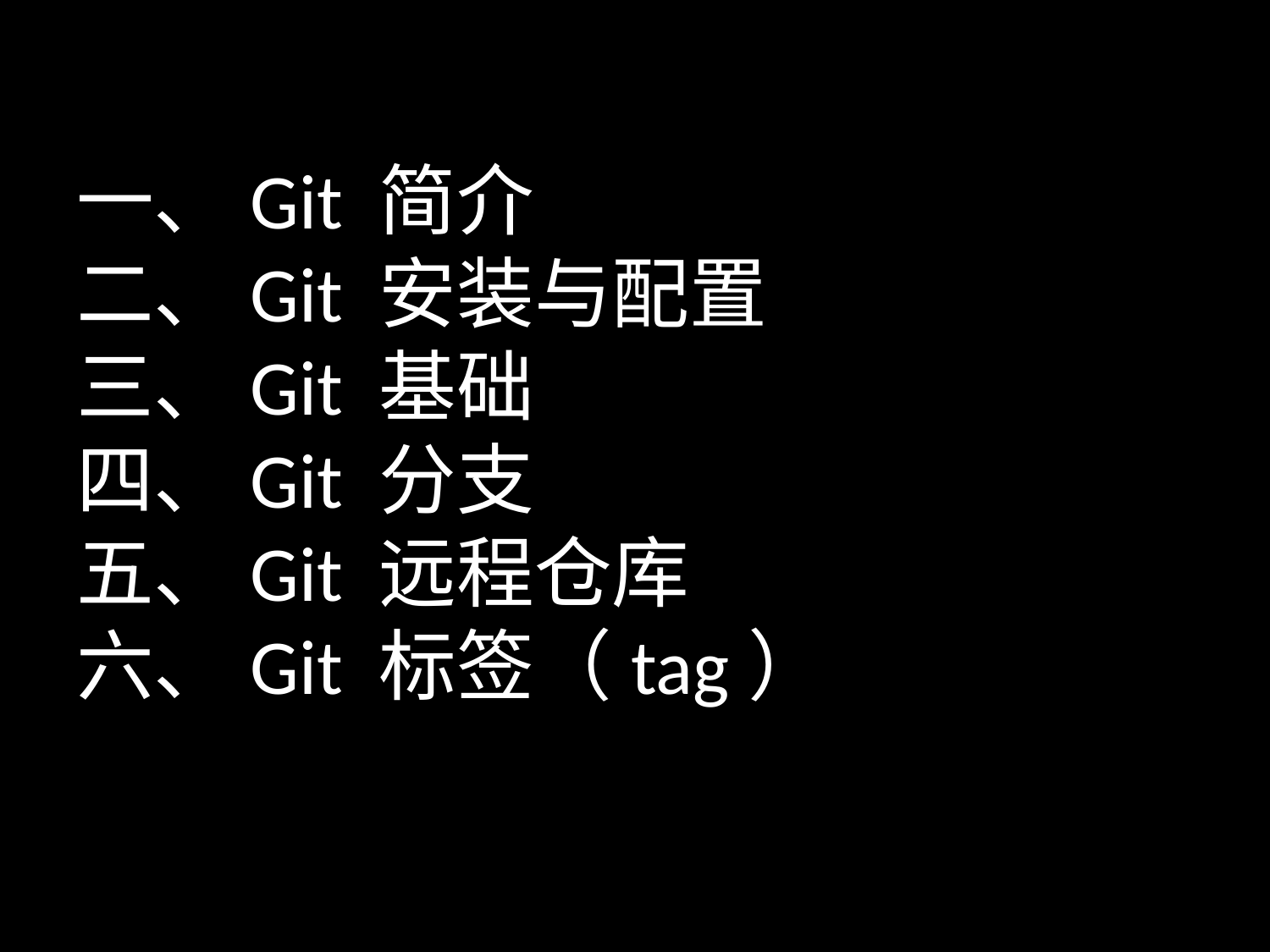

# 一、Git 简介 二、Git 安装与配置 三、Git 基础 四、Git 分支 五、Git 远程仓库 六、Git 标签（tag）